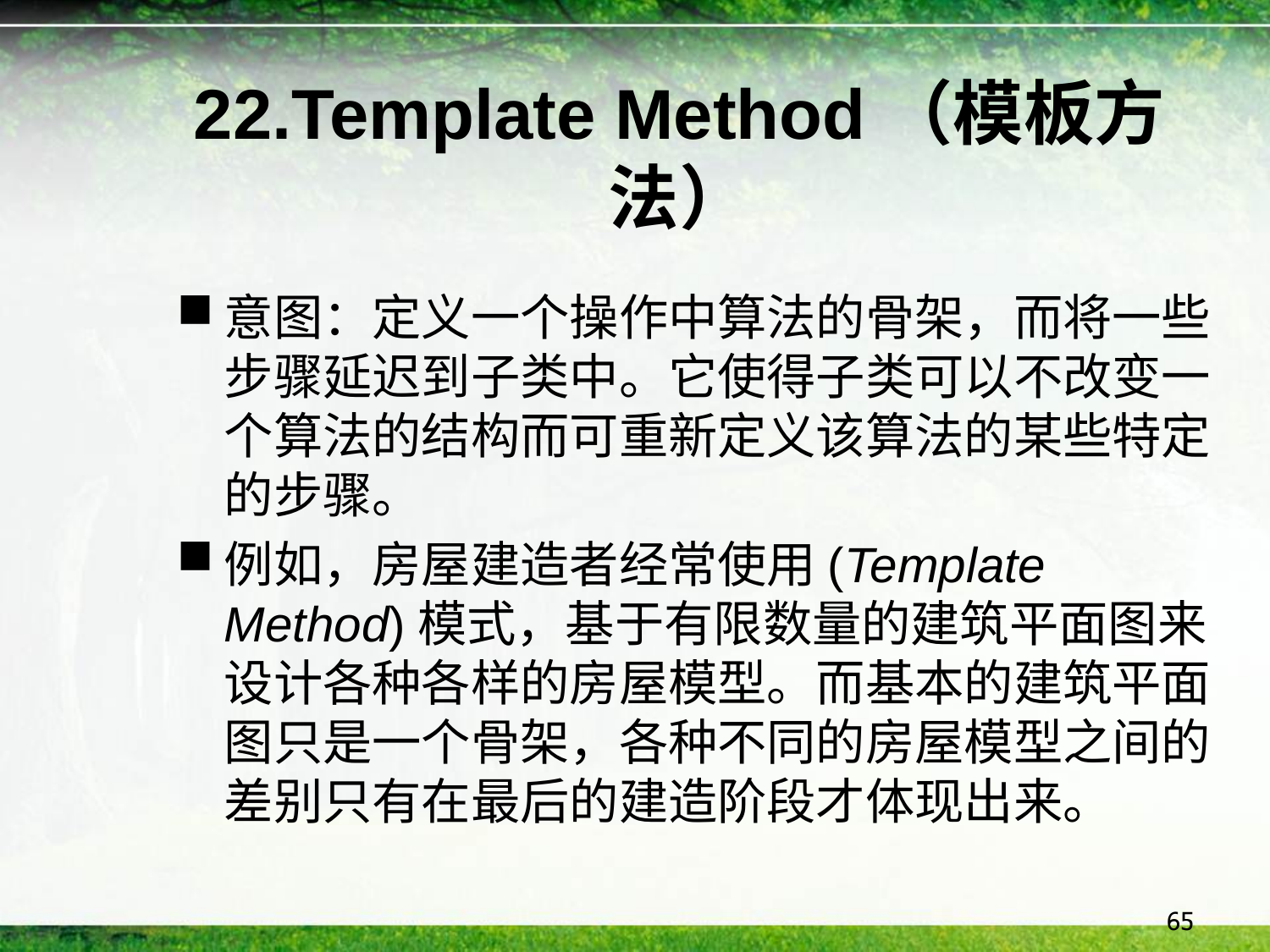

22.Template Method（模板方法）
# 意图：定义一个操作中算法的骨架，而将一些步骤延迟到子类中。它使得子类可以不改变一个算法的结构而可重新定义该算法的某些特定的步骤。
例如，房屋建造者经常使用(Template Method)模式，基于有限数量的建筑平面图来设计各种各样的房屋模型。而基本的建筑平面图只是一个骨架，各种不同的房屋模型之间的差别只有在最后的建造阶段才体现出来。

65